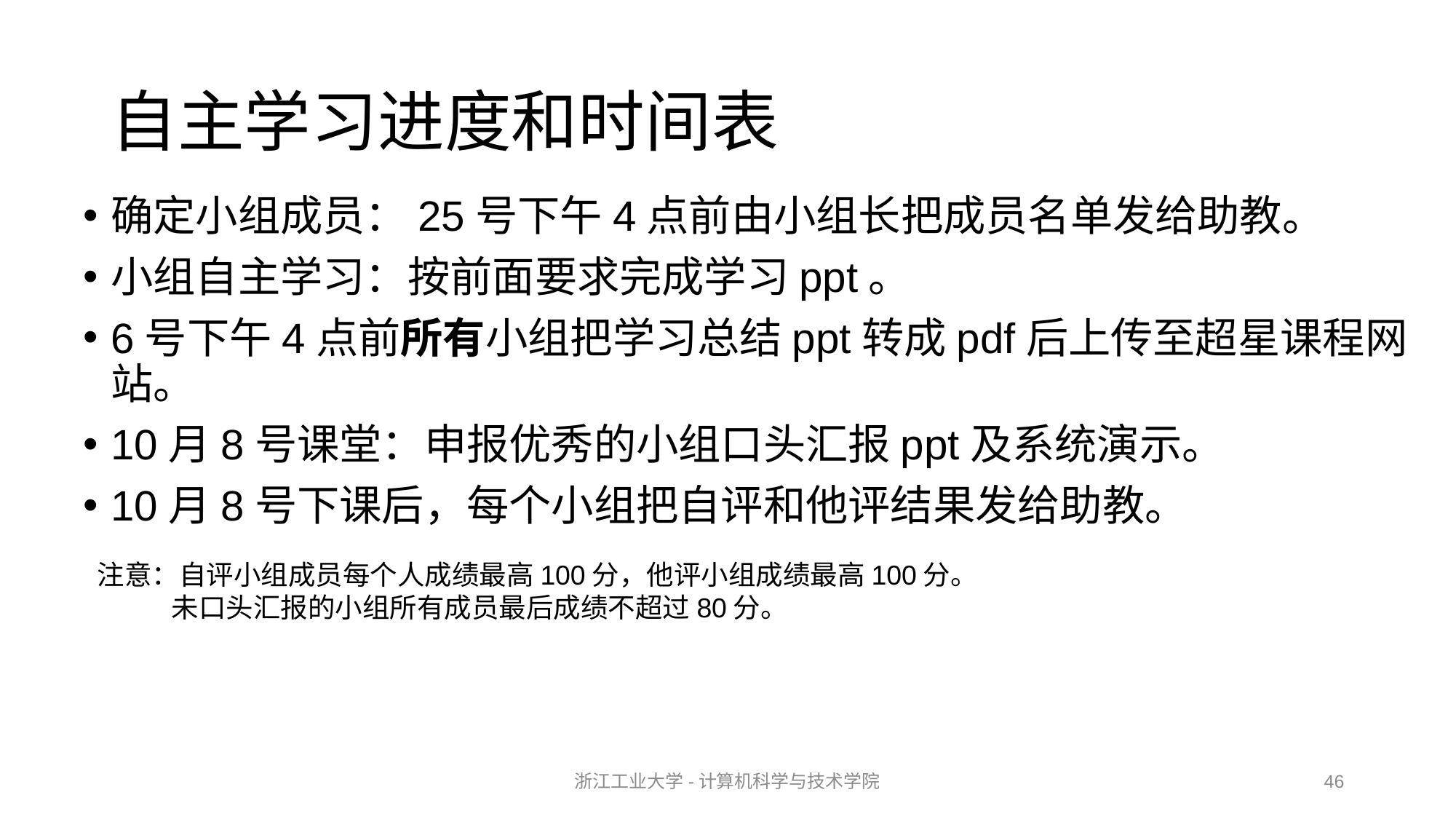

# 自主学习进度和时间表
确定小组成员：25号下午4点前由小组长把成员名单发给助教。
小组自主学习：按前面要求完成学习ppt。
6号下午4点前所有小组把学习总结ppt转成pdf后上传至超星课程网站。
10月8号课堂：申报优秀的小组口头汇报ppt及系统演示。
10月8号下课后，每个小组把自评和他评结果发给助教。
注意：自评小组成员每个人成绩最高100分，他评小组成绩最高100分。
           未口头汇报的小组所有成员最后成绩不超过80分。
浙江工业大学-计算机科学与技术学院
46